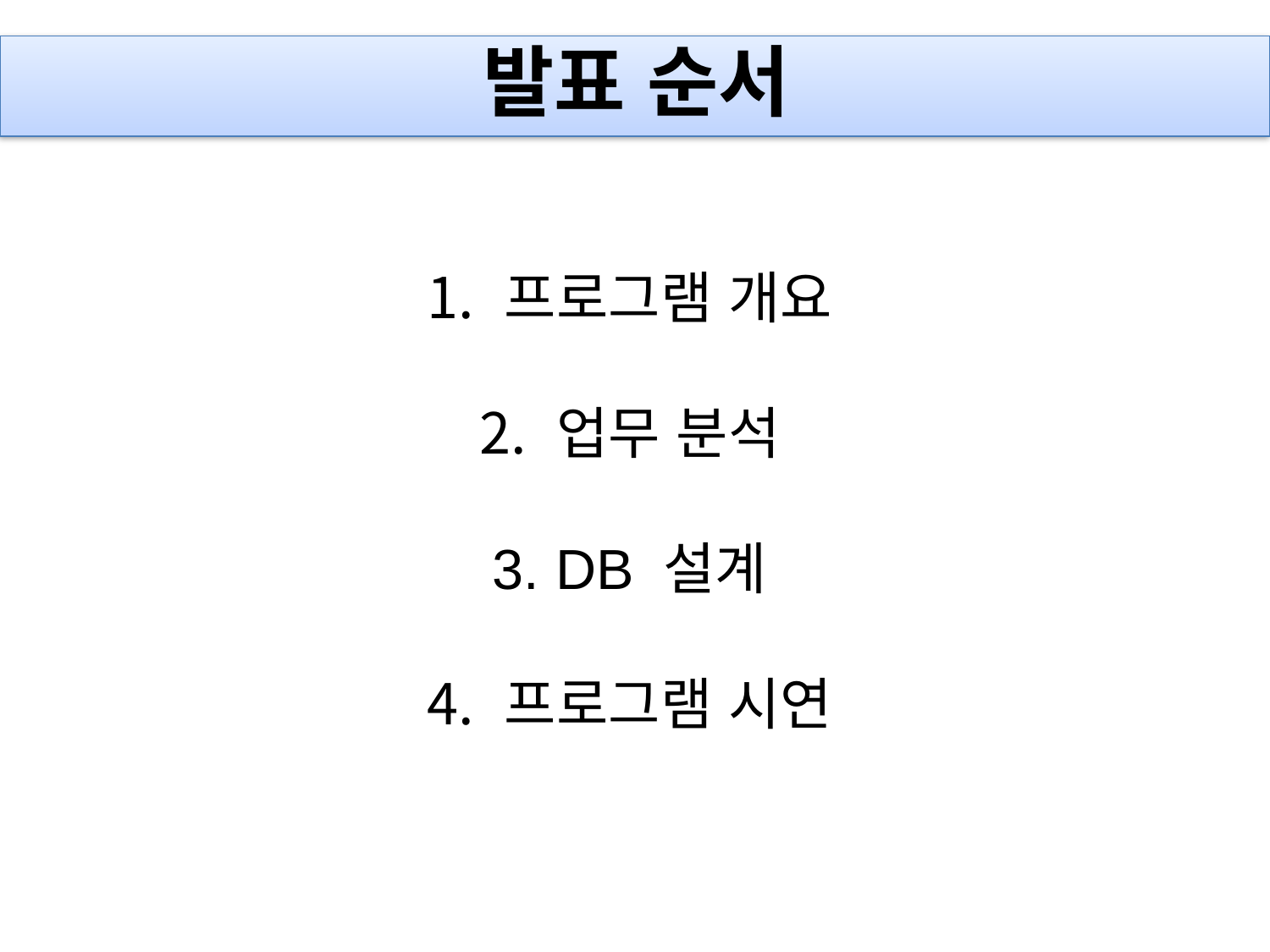

# 발표 순서

 프로그램 개요

 업무 분석

 DB 설계

 프로그램 시연